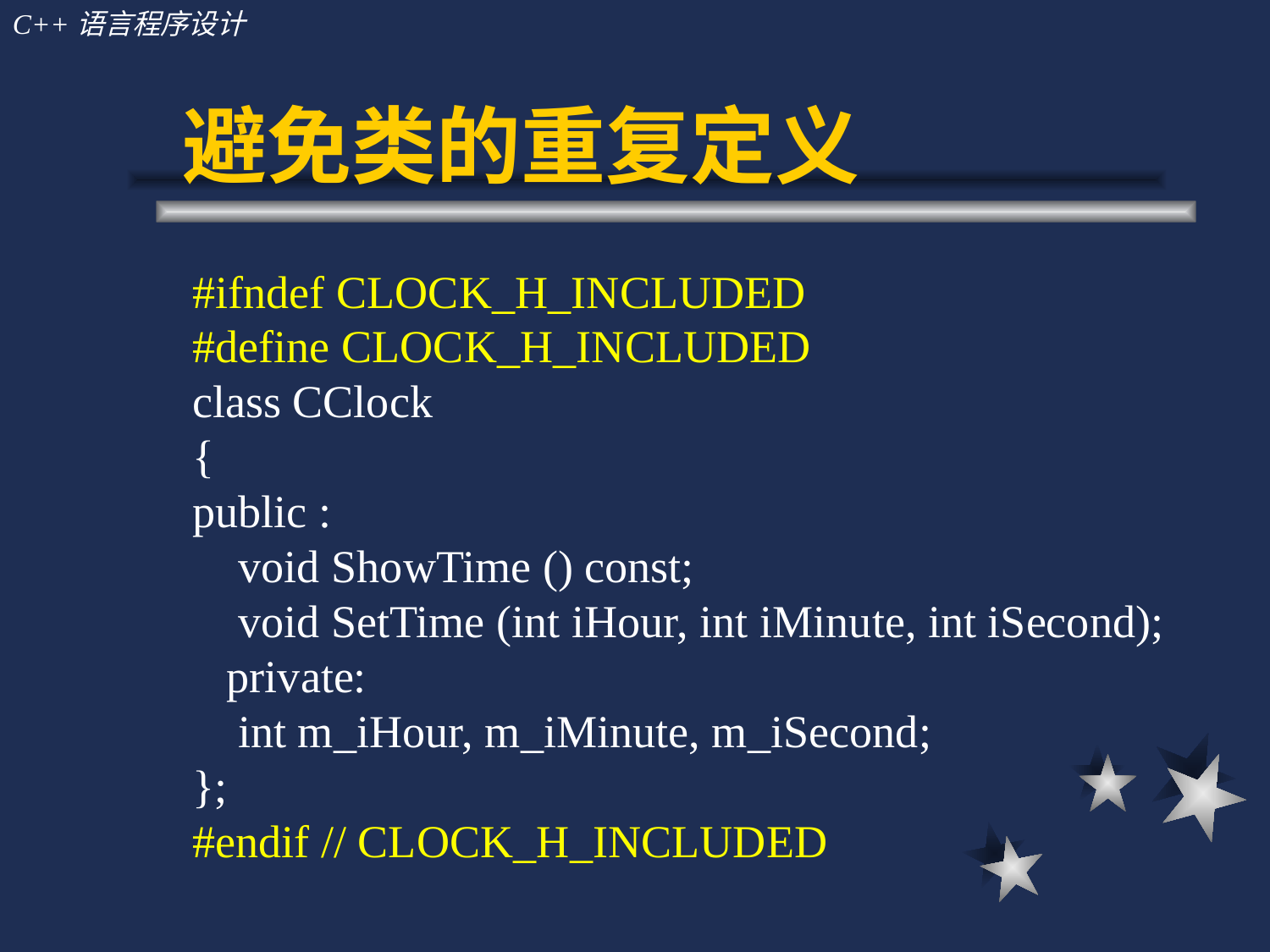

# 避免类的重复定义
#ifndef CLOCK_H_INCLUDED
#define CLOCK_H_INCLUDED
class CClock
{
public :
    void ShowTime () const;
    void SetTime (int iHour, int iMinute, int iSecond);
   private:
    int m_iHour, m_iMinute, m_iSecond;
};
#endif // CLOCK_H_INCLUDED